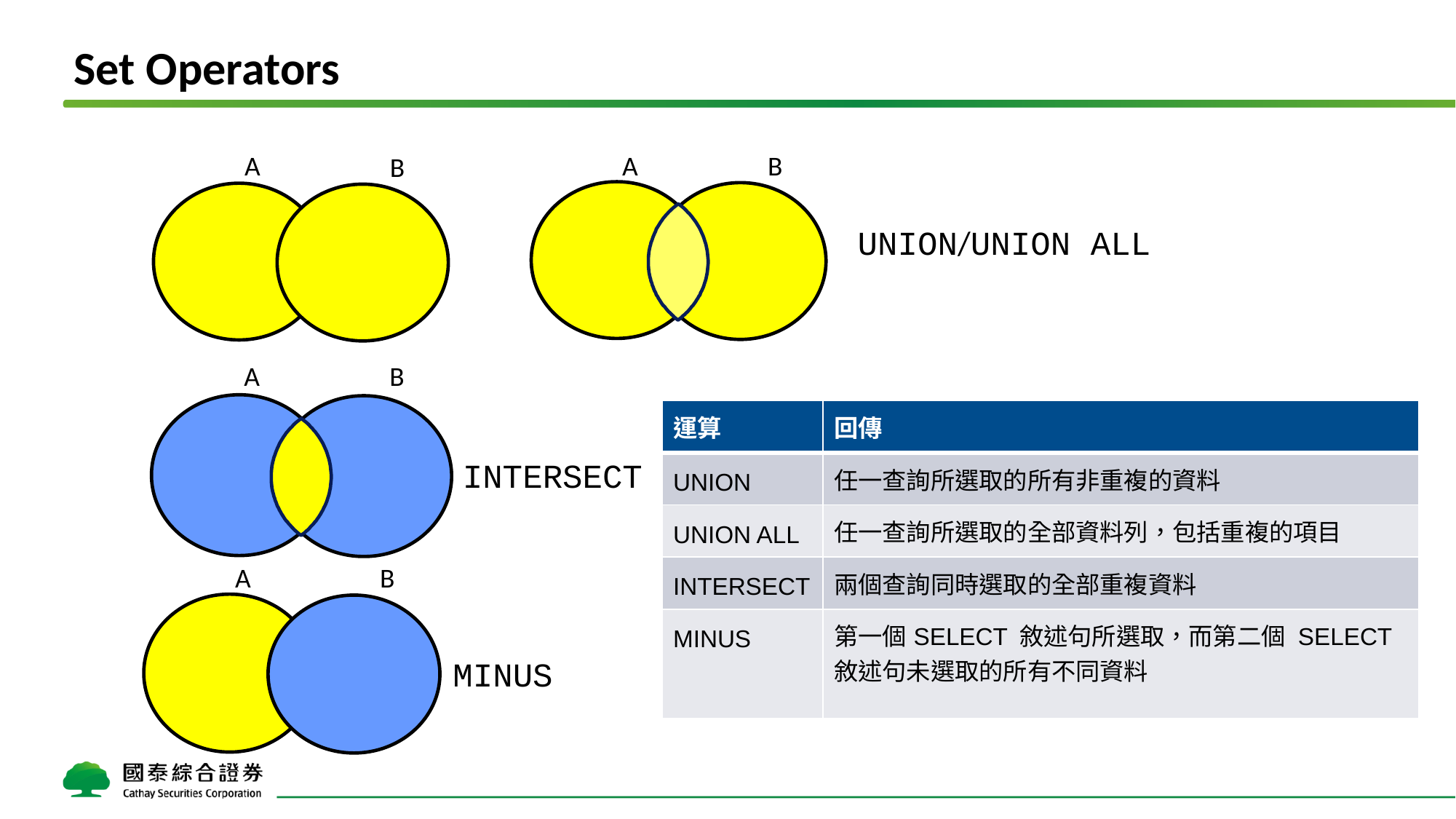

# Set Operators
A
A
B
B

UNION/UNION ALL
A
B

| 運算 | 回傳 |
| --- | --- |
| UNION | 任一查詢所選取的所有非重複的資料 |
| UNION ALL | 任一查詢所選取的全部資料列，包括重複的項目 |
| INTERSECT | 兩個查詢同時選取的全部重複資料 |
| MINUS | 第一個SELECT 敘述句所選取，而第二個 SELECT 敘述句未選取的所有不同資料 |
INTERSECT
A
B

MINUS